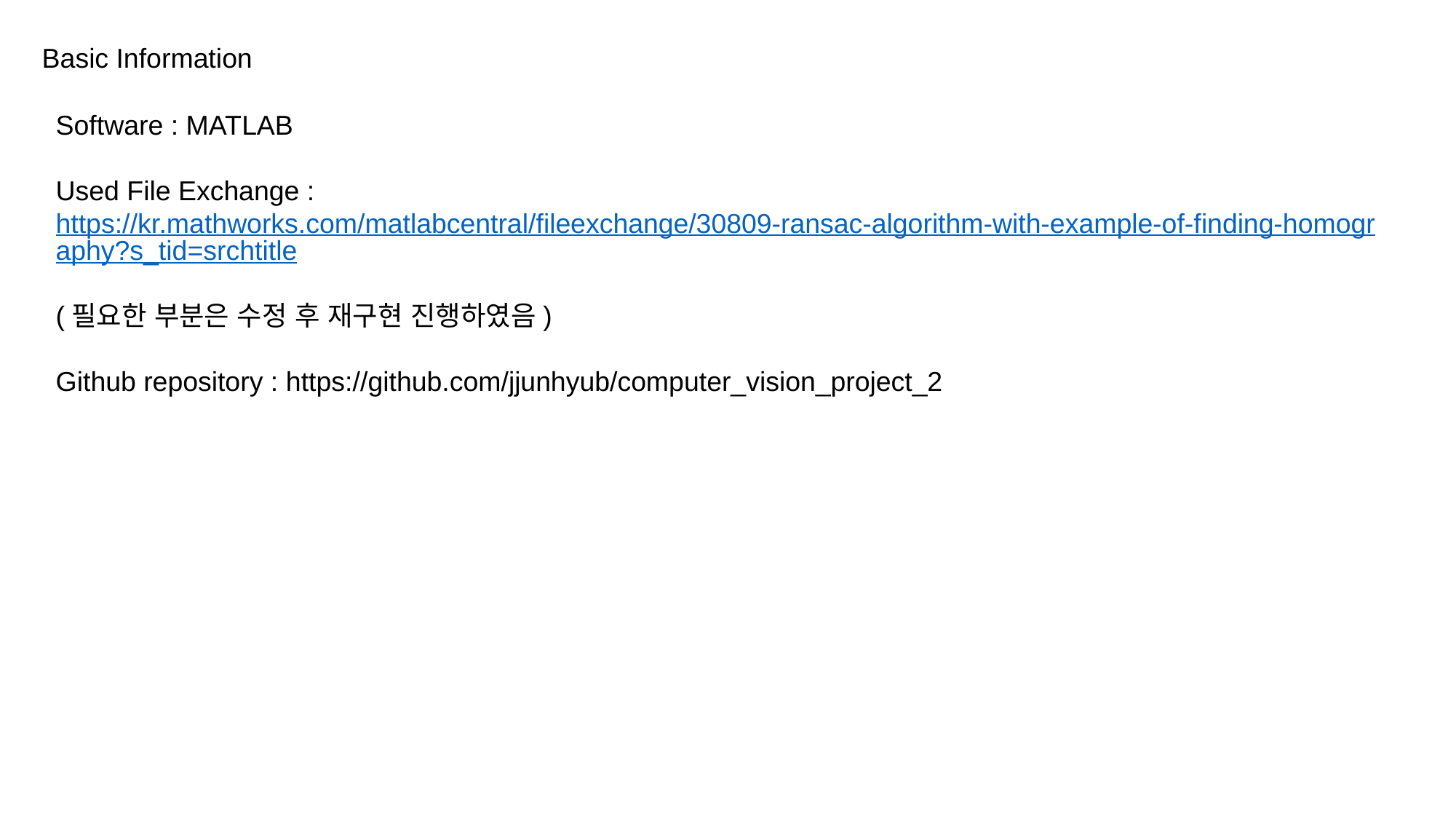

Basic Information
Software : MATLAB

Used File Exchange : https://kr.mathworks.com/matlabcentral/fileexchange/30809-ransac-algorithm-with-example-of-finding-homography?s_tid=srchtitle
(필요한 부분은 수정 후 재구현 진행하였음)

Github repository : https://github.com/jjunhyub/computer_vision_project_2